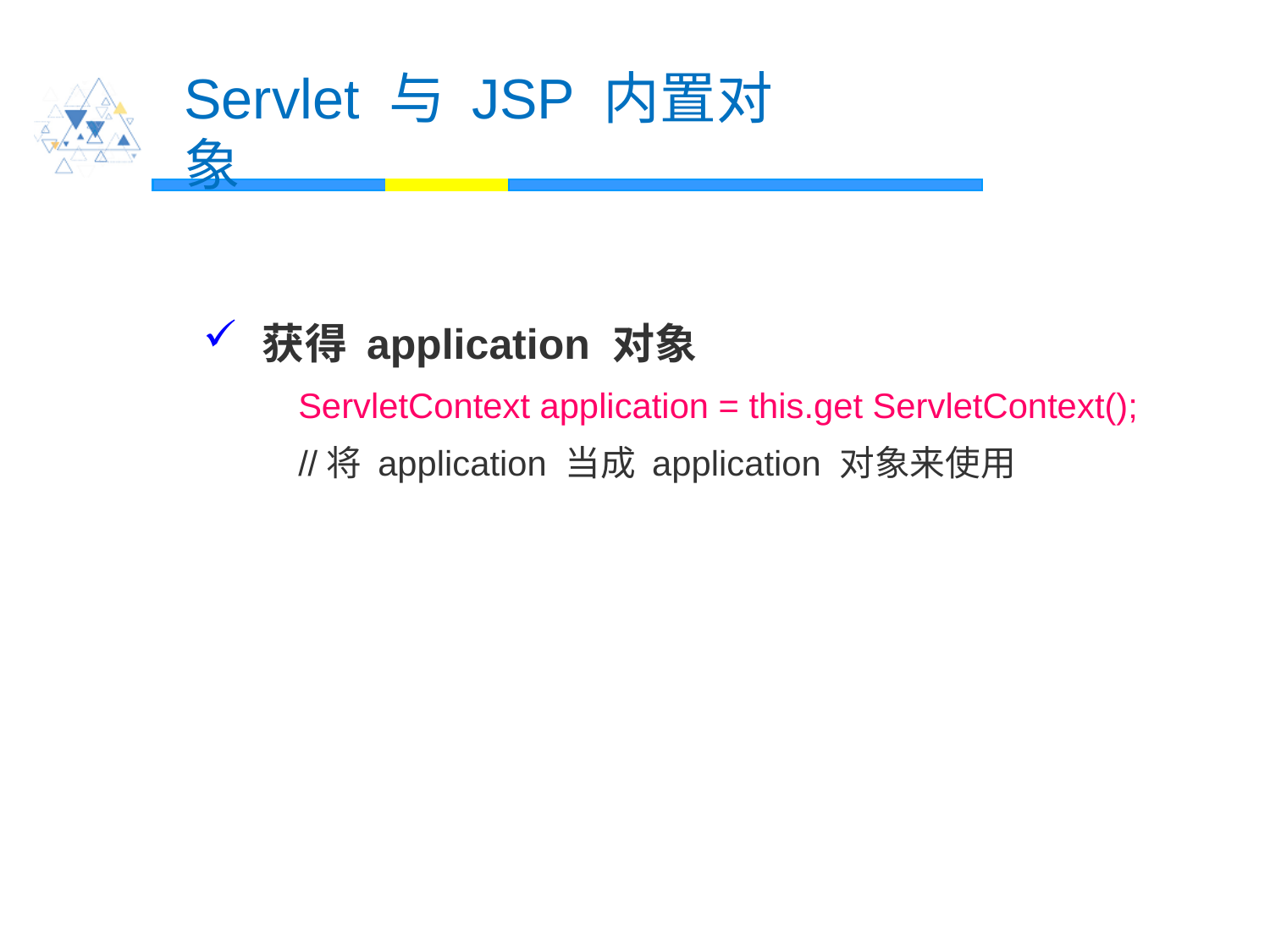

# Servlet 与 JSP 内置对象

 获得 application 对象
 	ServletContext application = this.get ServletContext();
	//将 application 当成 application 对象来使用